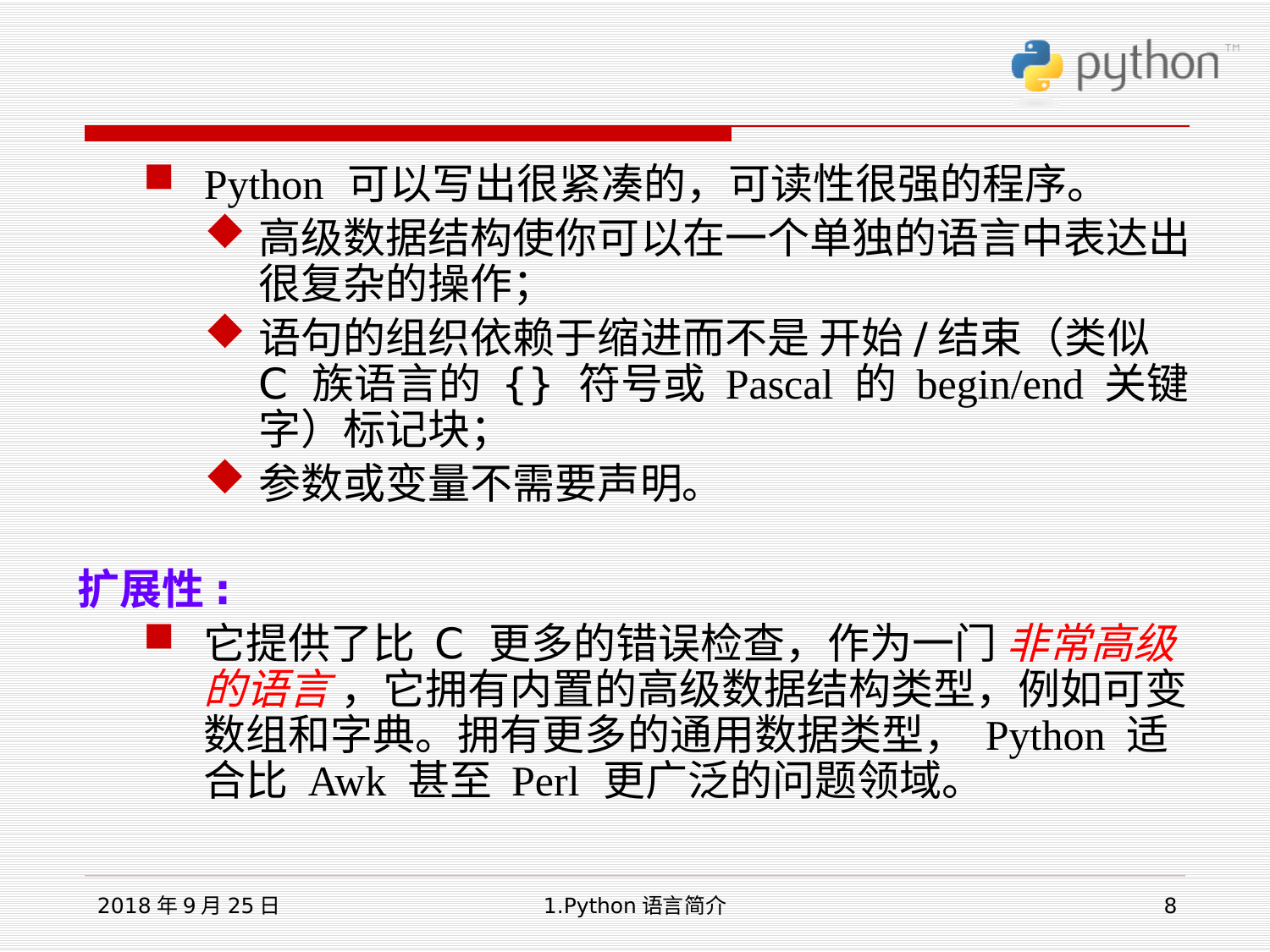

Python 可以写出很紧凑的，可读性很强的程序。
高级数据结构使你可以在一个单独的语言中表达出很复杂的操作；
语句的组织依赖于缩进而不是 开始/结束（类似 C 族语言的 {} 符号或 Pascal 的 begin/end 关键字）标记块；
参数或变量不需要声明。

扩展性:
它提供了比 C 更多的错误检查，作为一门 非常高级的语言 ，它拥有内置的高级数据结构类型，例如可变数组和字典。拥有更多的通用数据类型， Python 适合比 Awk 甚至 Perl 更广泛的问题领域。
2018年9月25日
1.Python语言简介
8